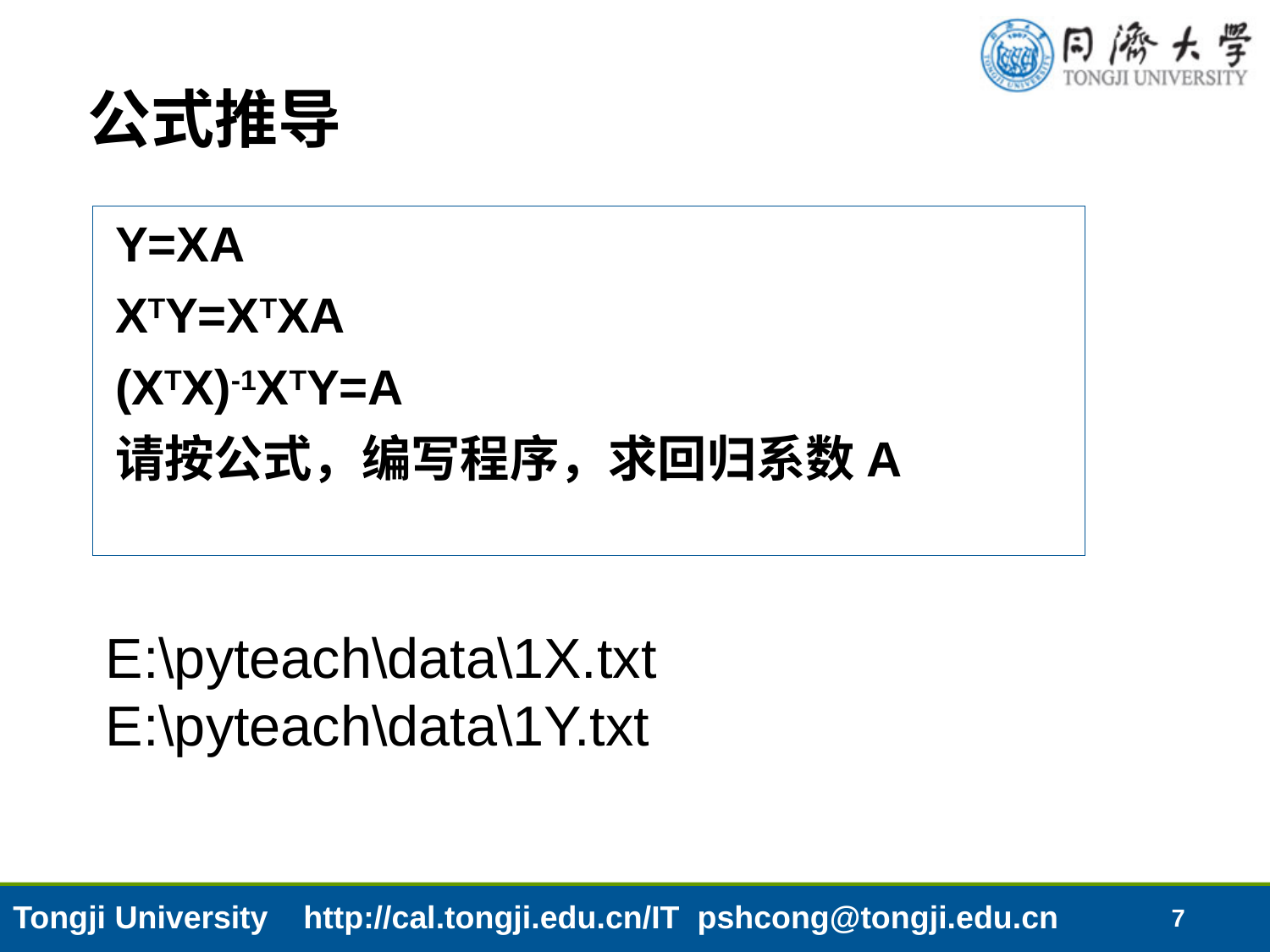

# 公式推导
Y=XA
XTY=XTXA
(XTX)-1XTY=A
请按公式，编写程序，求回归系数A
E:\pyteach\data\1X.txt
E:\pyteach\data\1Y.txt